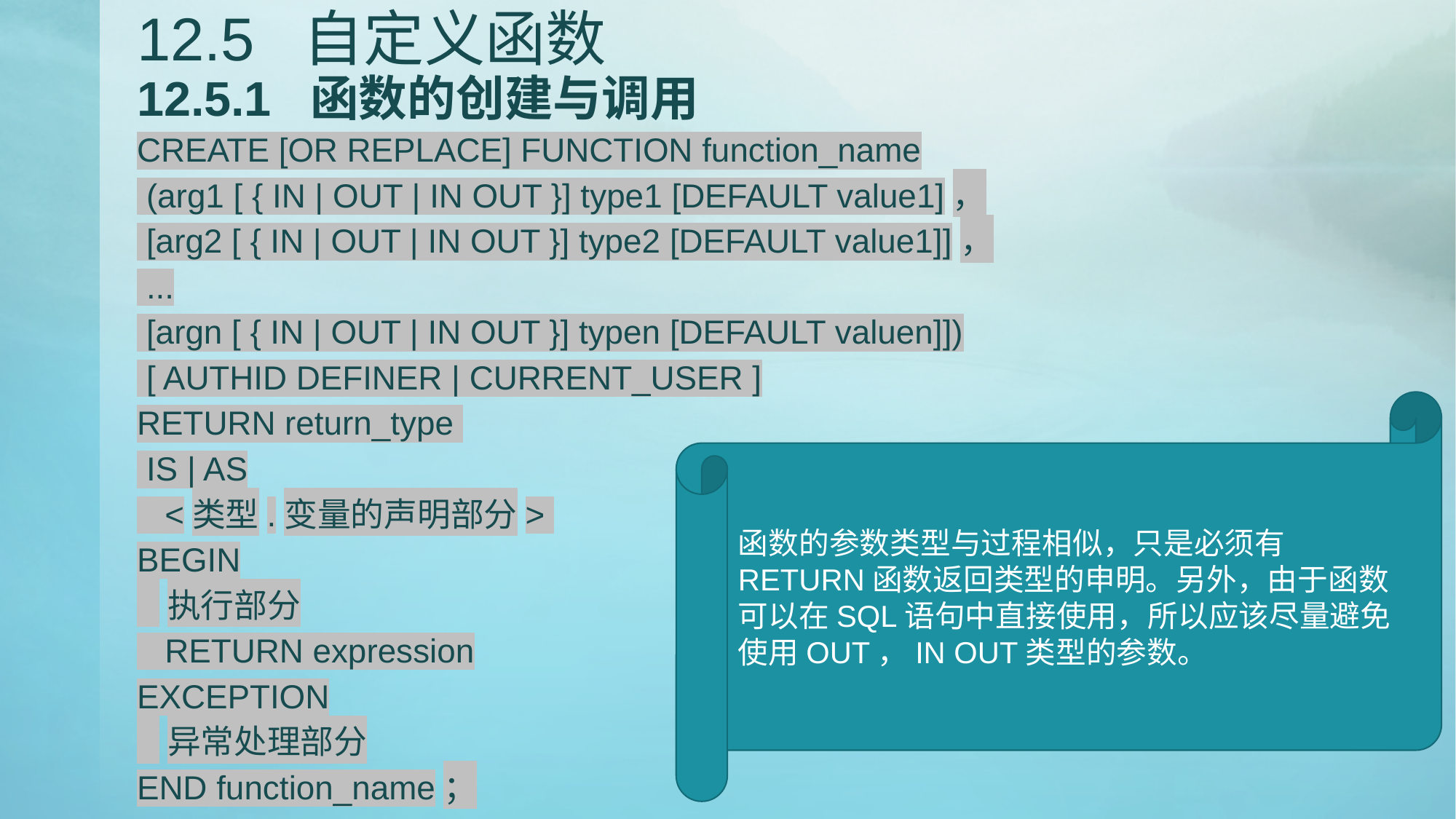

# 12.5  自定义函数 12.5.1  函数的创建与调用
CREATE [OR REPLACE] FUNCTION function_name
 (arg1 [ { IN | OUT | IN OUT }] type1 [DEFAULT value1]，
 [arg2 [ { IN | OUT | IN OUT }] type2 [DEFAULT value1]]，
 ...
 [argn [ { IN | OUT | IN OUT }] typen [DEFAULT valuen]])
 [ AUTHID DEFINER | CURRENT_USER ]
RETURN return_type
 IS | AS
   <类型.变量的声明部分>
BEGIN
   执行部分
   RETURN expression
EXCEPTION
   异常处理部分
END function_name；

函数的参数类型与过程相似，只是必须有RETURN函数返回类型的申明。另外，由于函数可以在SQL语句中直接使用，所以应该尽量避免使用OUT，IN OUT类型的参数。